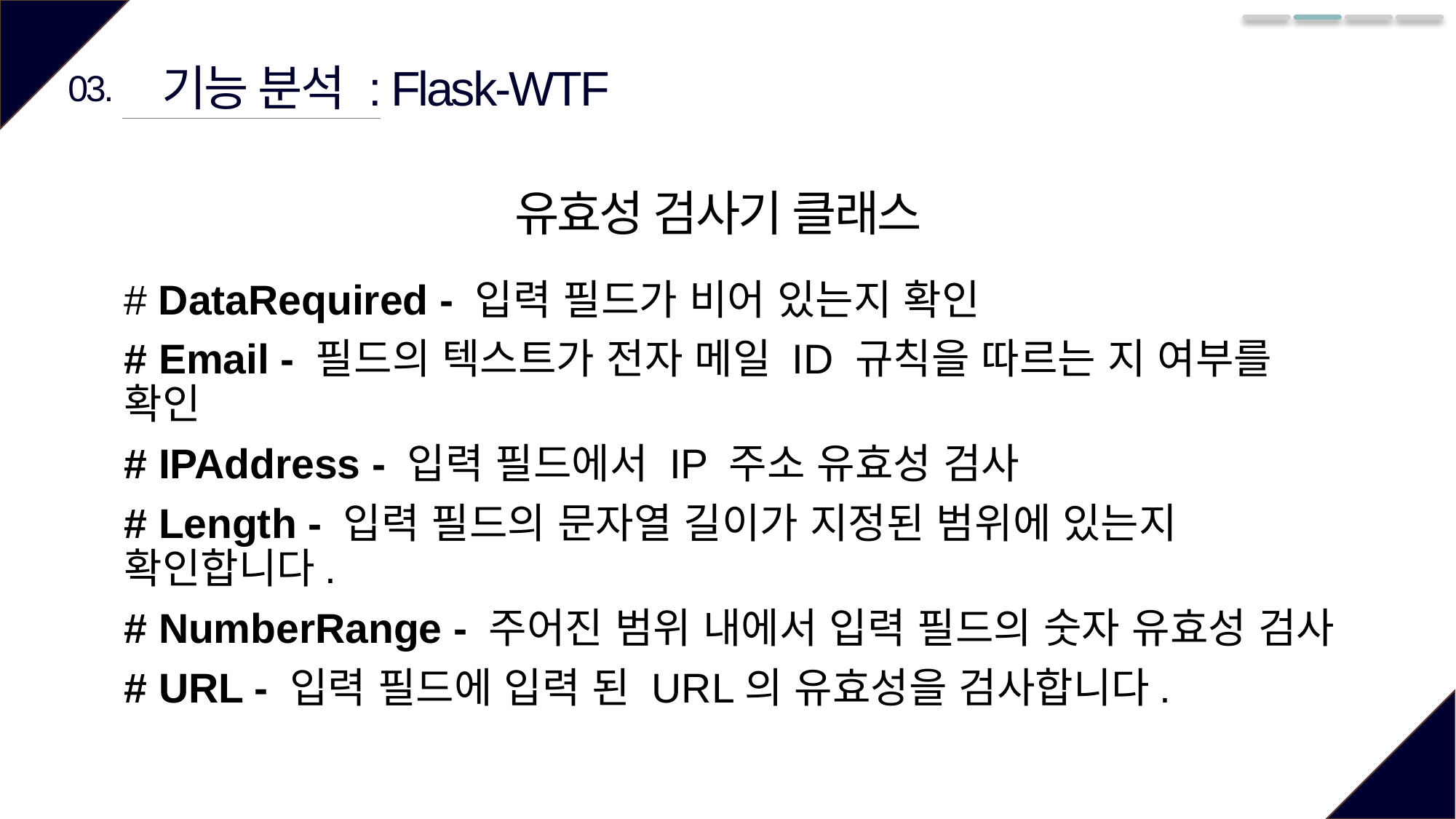

기능 분석 : Flask-WTF
03.
유효성 검사기 클래스
# DataRequired - 입력 필드가 비어 있는지 확인
# Email - 필드의 텍스트가 전자 메일 ID 규칙을 따르는 지 여부를 확인
# IPAddress - 입력 필드에서 IP 주소 유효성 검사
# Length - 입력 필드의 문자열 길이가 지정된 범위에 있는지 확인합니다.
# NumberRange - 주어진 범위 내에서 입력 필드의 숫자 유효성 검사
# URL - 입력 필드에 입력 된 URL의 유효성을 검사합니다.